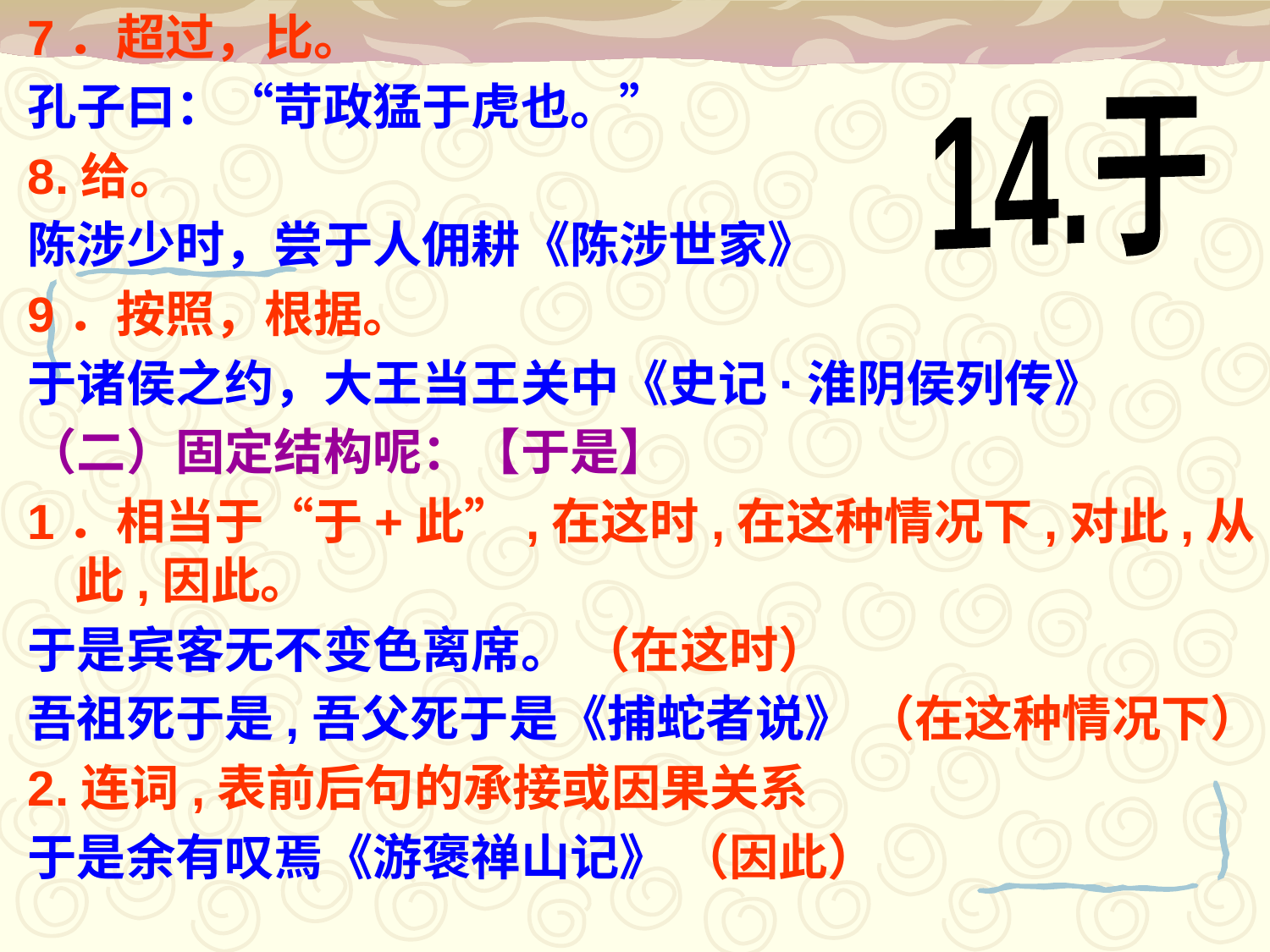

7．超过，比。
孔子曰：“苛政猛于虎也。”
8.给。
陈涉少时，尝于人佣耕《陈涉世家》
9．按照，根据。
于诸侯之约，大王当王关中《史记·淮阴侯列传》
（二）固定结构呢：【于是】
1．相当于“于+此”,在这时,在这种情况下,对此,从此,因此。
于是宾客无不变色离席。 （在这时）
吾祖死于是,吾父死于是《捕蛇者说》 （在这种情况下）
2.连词,表前后句的承接或因果关系
于是余有叹焉《游褒禅山记》 （因此）
14.于